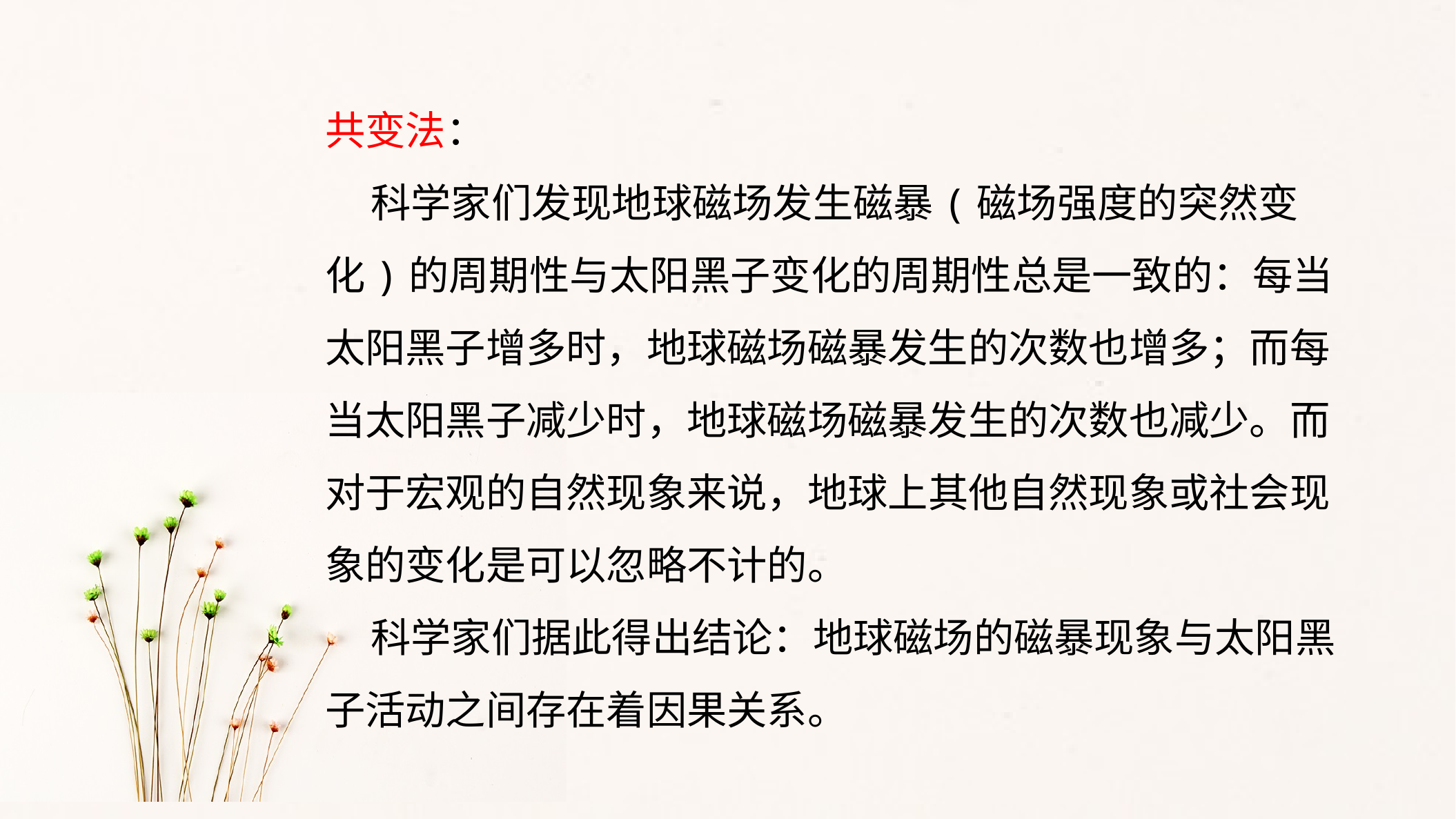

共变法：
    科学家们发现地球磁场发生磁暴(磁场强度的突然变化)的周期性与太阳黑子变化的周期性总是一致的：每当太阳黑子增多时，地球磁场磁暴发生的次数也增多；而每当太阳黑子减少时，地球磁场磁暴发生的次数也减少。而对于宏观的自然现象来说，地球上其他自然现象或社会现象的变化是可以忽略不计的。
    科学家们据此得出结论：地球磁场的磁暴现象与太阳黑子活动之间存在着因果关系。